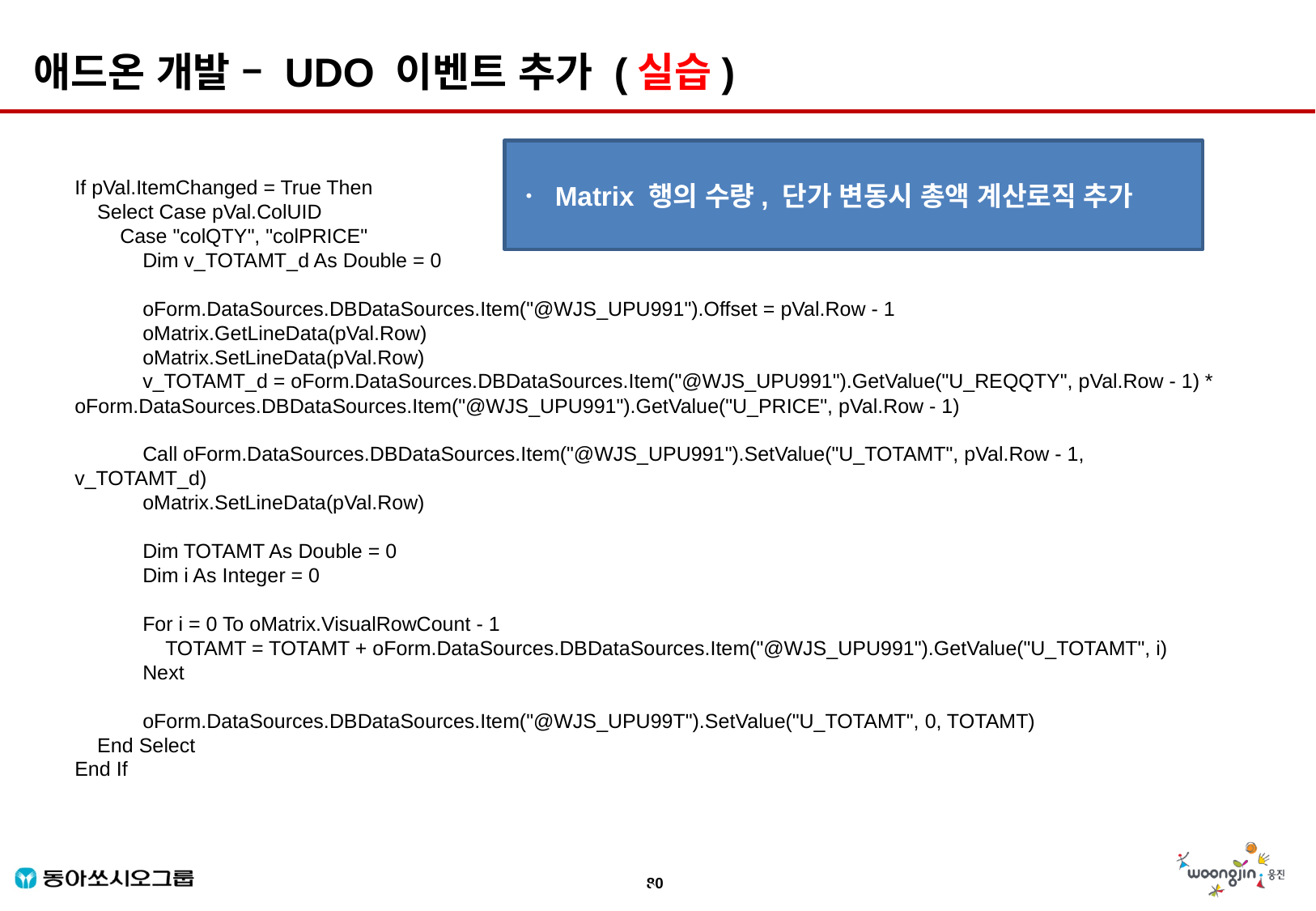

애드온 개발 – UDO 이벤트 추가 (실습)

ㆍ Matrix 행의 수량, 단가 변동시 총액 계산로직 추가

If pVal.ItemChanged = True Then
    Select Case pVal.ColUID
        Case "colQTY", "colPRICE"
            Dim v_TOTAMT_d As Double = 0

            oForm.DataSources.DBDataSources.Item("@WJS_UPU991").Offset = pVal.Row - 1
            oMatrix.GetLineData(pVal.Row)
            oMatrix.SetLineData(pVal.Row)
            v_TOTAMT_d = oForm.DataSources.DBDataSources.Item("@WJS_UPU991").GetValue("U_REQQTY", pVal.Row - 1) * oForm.DataSources.DBDataSources.Item("@WJS_UPU991").GetValue("U_PRICE", pVal.Row - 1)

            Call oForm.DataSources.DBDataSources.Item("@WJS_UPU991").SetValue("U_TOTAMT", pVal.Row - 1, v_TOTAMT_d)
            oMatrix.SetLineData(pVal.Row)

            Dim TOTAMT As Double = 0
            Dim i As Integer = 0

            For i = 0 To oMatrix.VisualRowCount - 1
                TOTAMT = TOTAMT + oForm.DataSources.DBDataSources.Item("@WJS_UPU991").GetValue("U_TOTAMT", i)
            Next

            oForm.DataSources.DBDataSources.Item("@WJS_UPU99T").SetValue("U_TOTAMT", 0, TOTAMT)
    End Select
End If